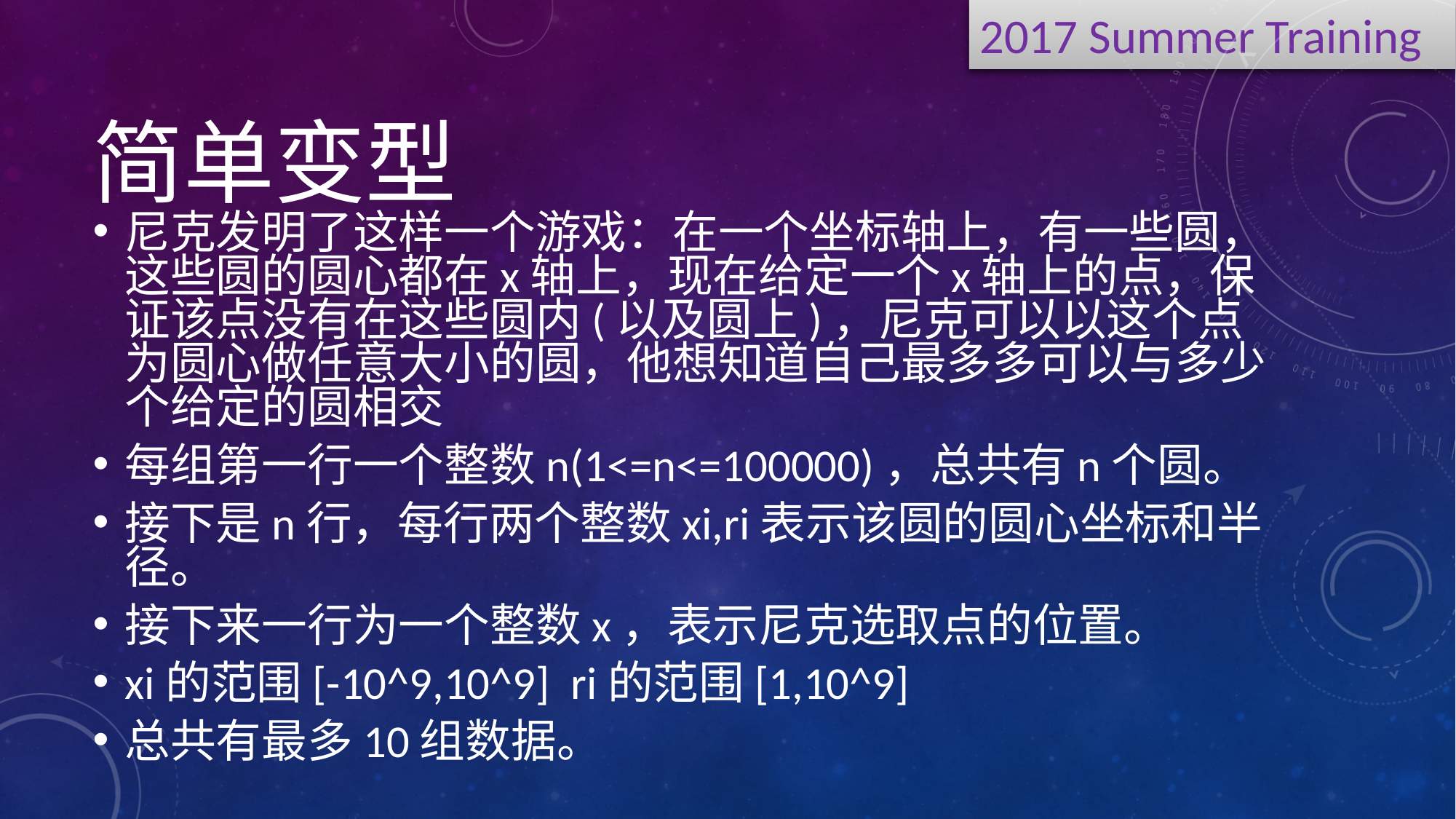

# 简单变型
尼克发明了这样一个游戏：在一个坐标轴上，有一些圆，这些圆的圆心都在x轴上，现在给定一个x轴上的点，保证该点没有在这些圆内(以及圆上)，尼克可以以这个点为圆心做任意大小的圆，他想知道自己最多多可以与多少个给定的圆相交
每组第一行一个整数n(1<=n<=100000)，总共有n个圆。
接下是n行，每行两个整数xi,ri表示该圆的圆心坐标和半径。
接下来一行为一个整数x，表示尼克选取点的位置。
xi的范围[-10^9,10^9]  ri的范围[1,10^9]
总共有最多10组数据。